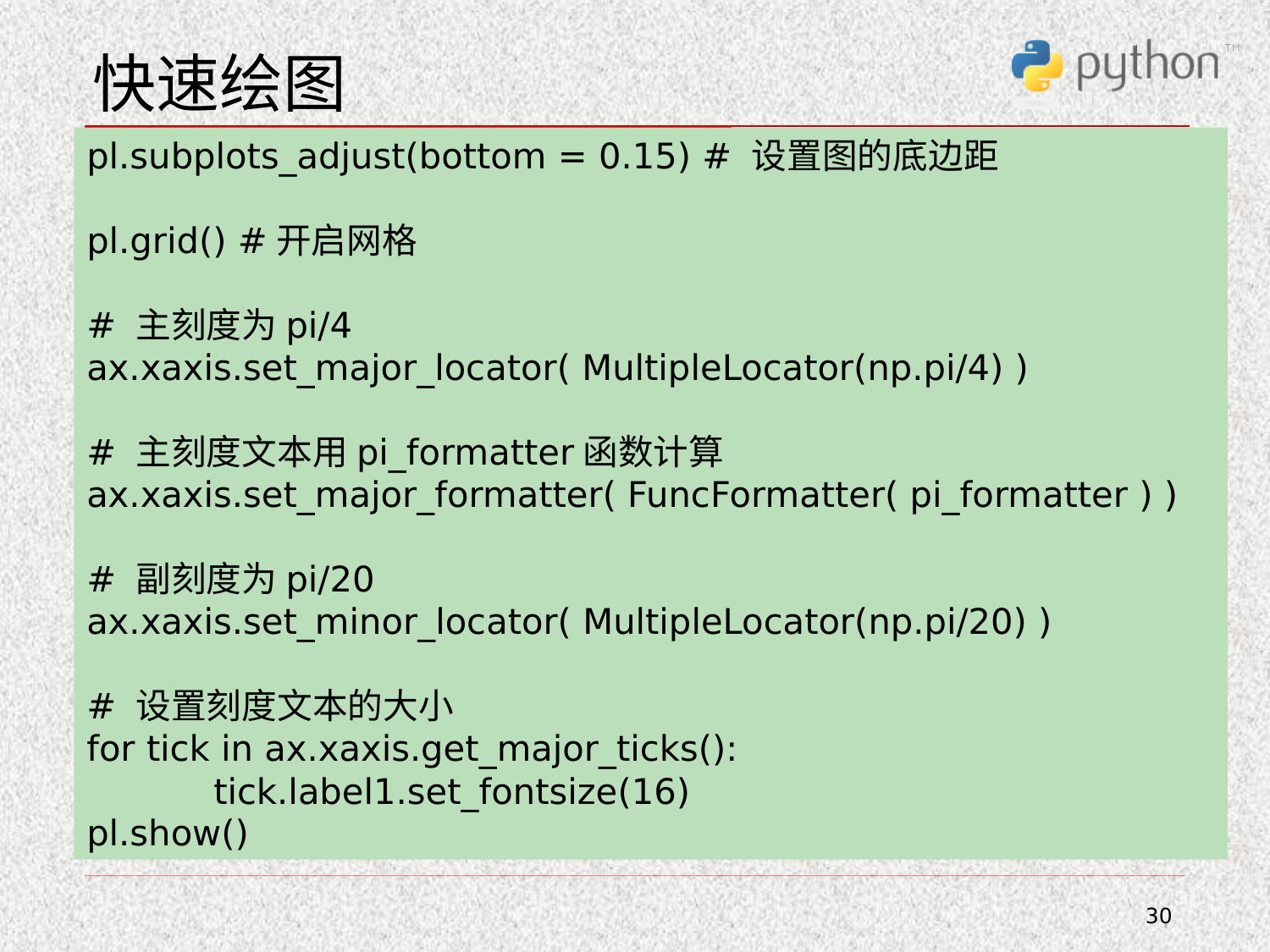

# 快速绘图
pl.subplots_adjust(bottom = 0.15) # 设置图的底边距
pl.grid() #开启网格
# 主刻度为pi/4
ax.xaxis.set_major_locator( MultipleLocator(np.pi/4) )
# 主刻度文本用pi_formatter函数计算
ax.xaxis.set_major_formatter( FuncFormatter( pi_formatter ) )
# 副刻度为pi/20
ax.xaxis.set_minor_locator( MultipleLocator(np.pi/20) )
# 设置刻度文本的大小
for tick in ax.xaxis.get_major_ticks():
	tick.label1.set_fontsize(16)
pl.show()

30